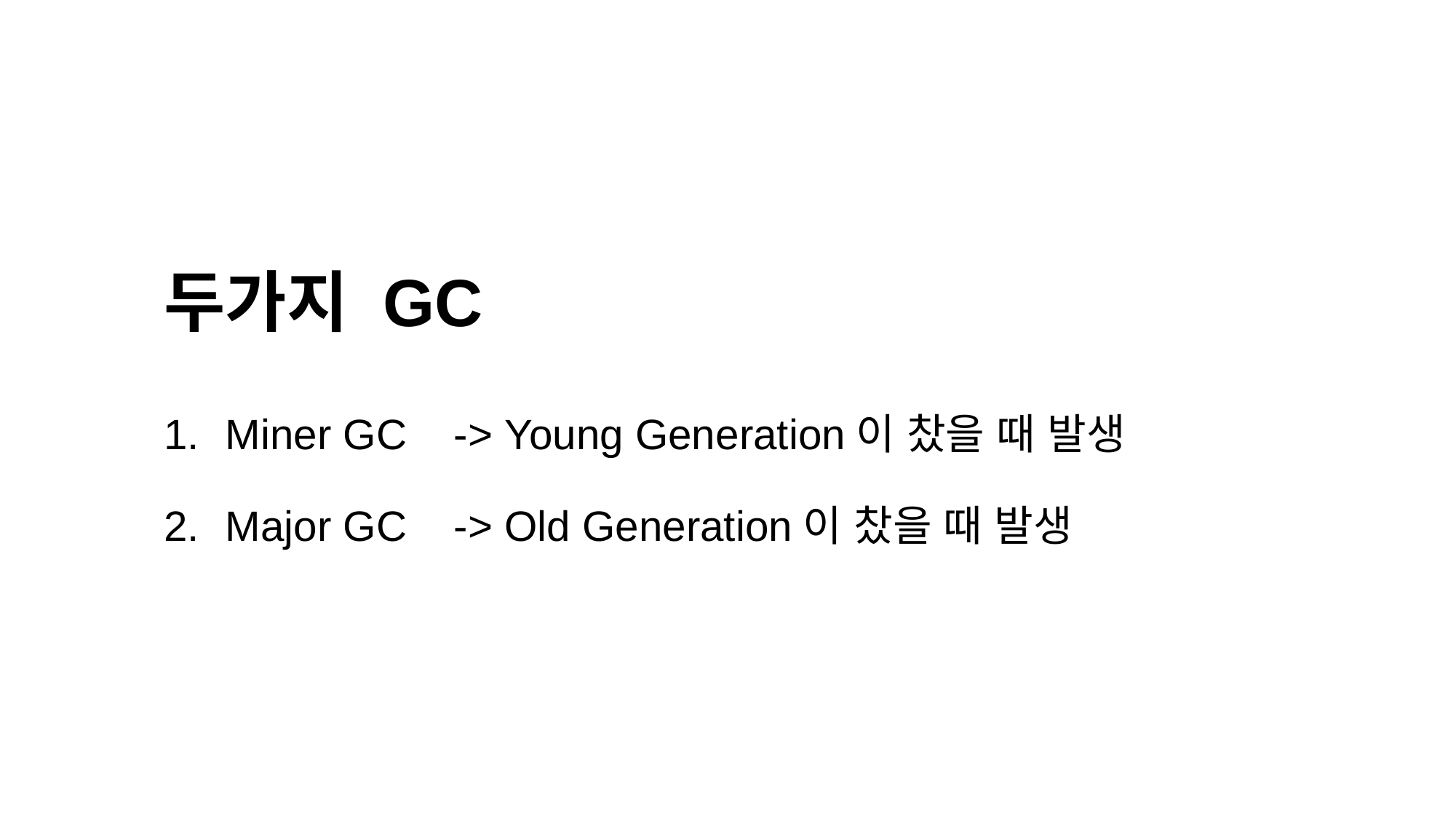

두가지 GC

Miner GC    -> Young Generation이 찼을 때 발생

Major GC    -> Old Generation이 찼을 때 발생